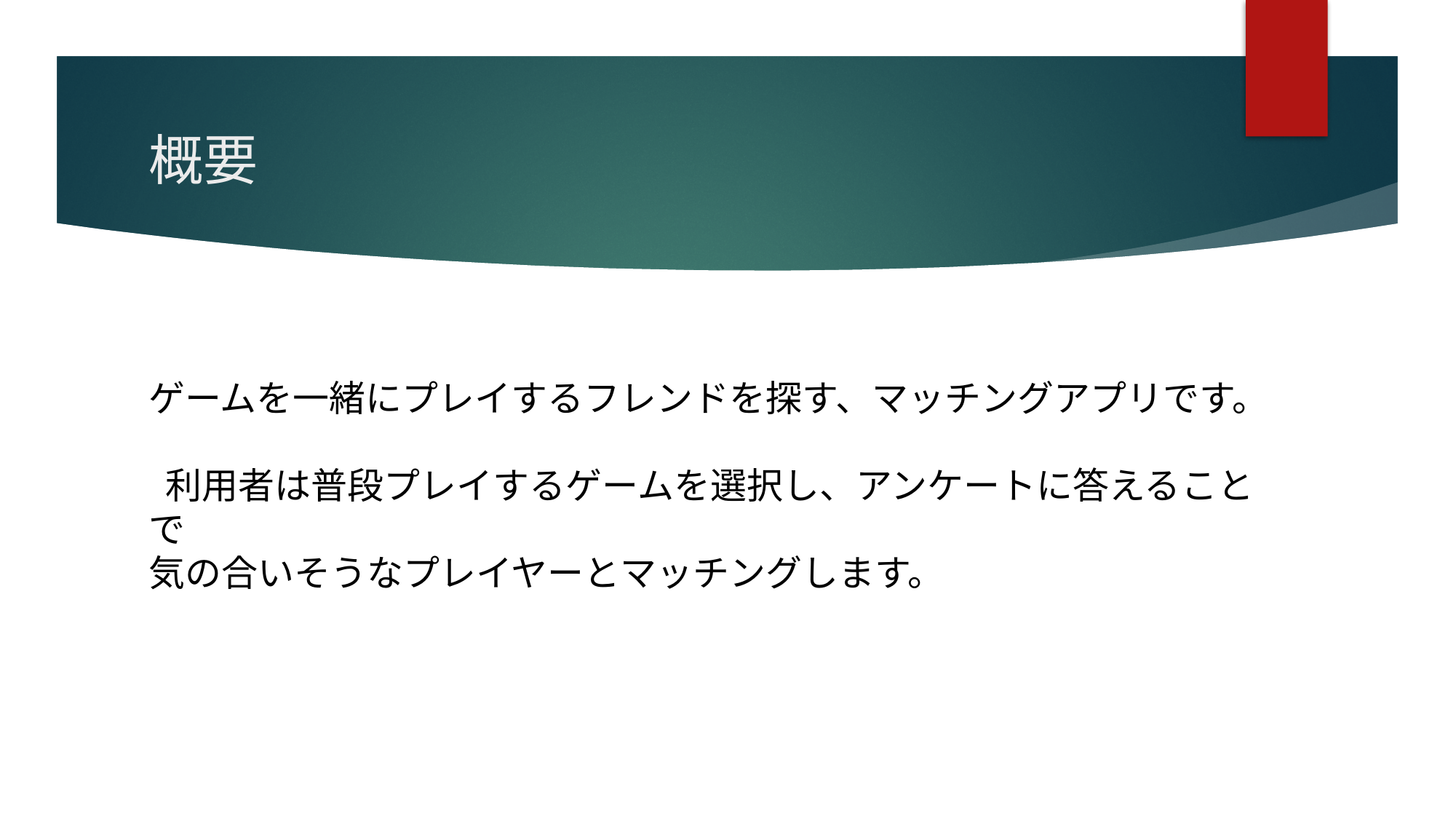

# 概要
ゲームを一緒にプレイするフレンドを探す、マッチングアプリです。

 利用者は普段プレイするゲームを選択し、アンケートに答えることで
気の合いそうなプレイヤーとマッチングします。